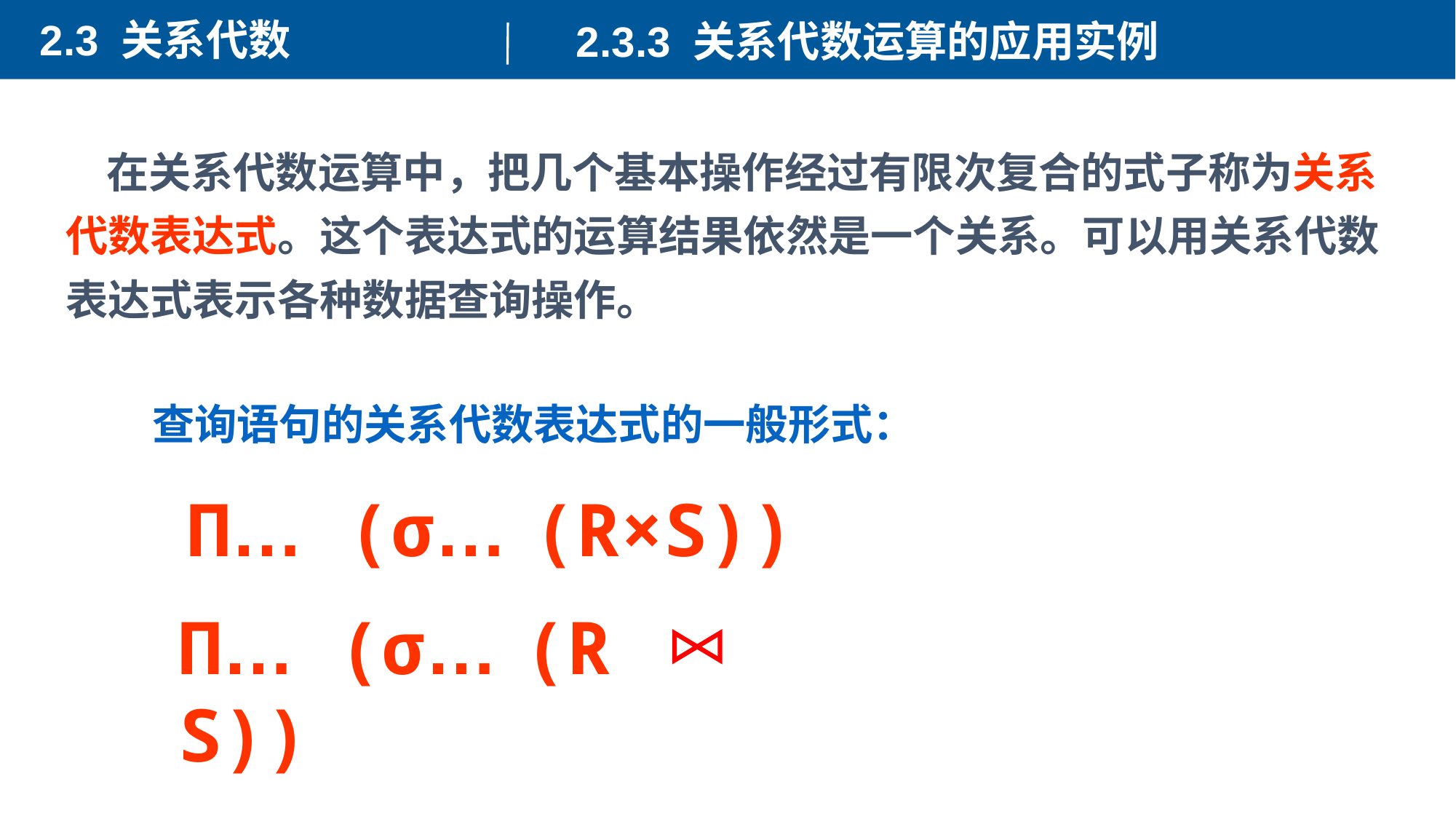

2.3 关系代数
2.3.3 关系代数运算的应用实例
      在关系代数运算中，把几个基本操作经过有限次复合的式子称为关系代数表达式。这个表达式的运算结果依然是一个关系。可以用关系代数表达式表示各种数据查询操作。
查询语句的关系代数表达式的一般形式：
Π… (σ… (R×S))
Π… (σ… (R    S))